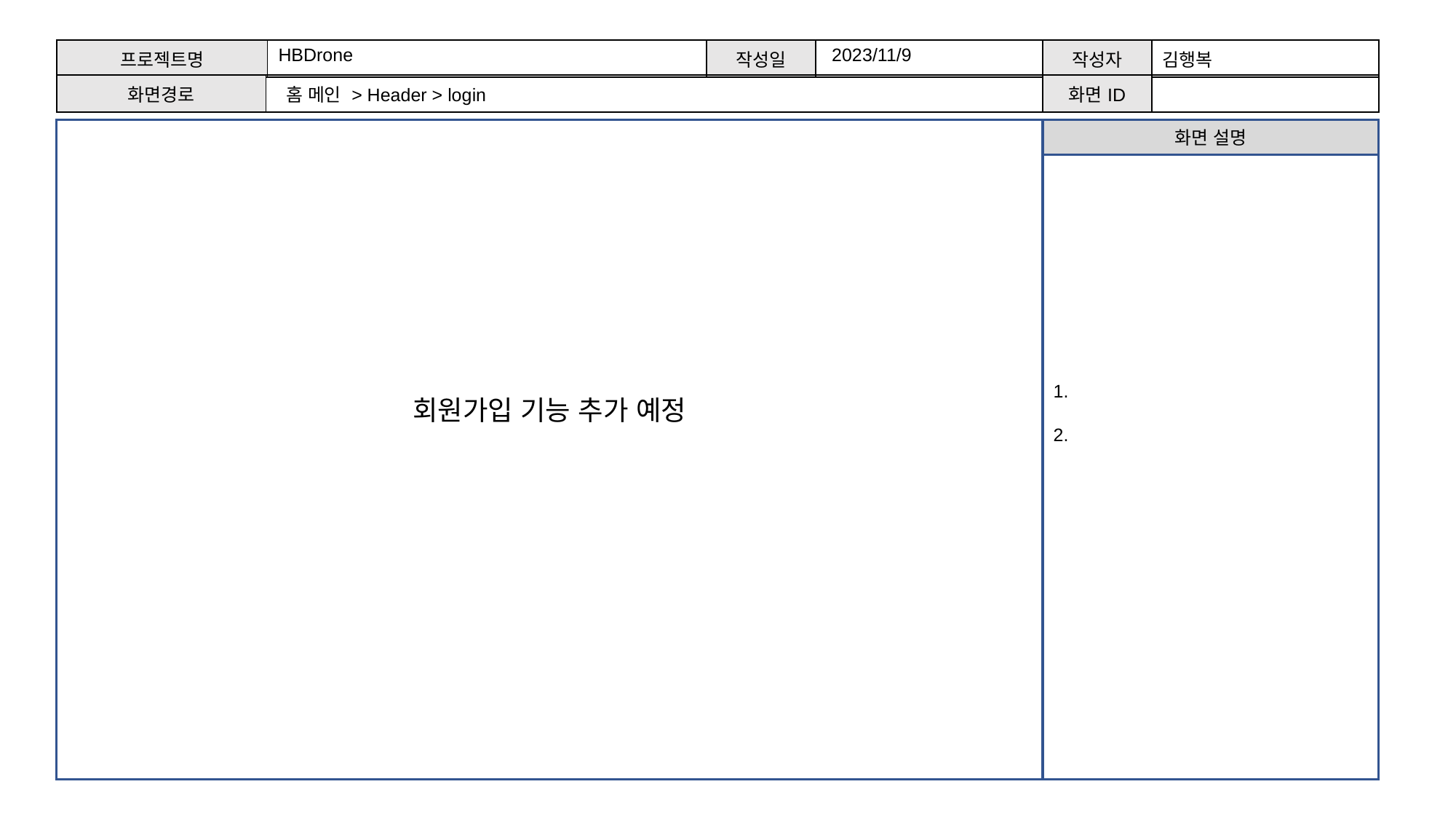

| 프로젝트명 | HBDrone |
| --- | --- |
| 작성일 | 2023/11/9 |
| --- | --- |
| 작성자 | 김행복 |
| --- | --- |
| 화면경로 | 홈 메인 > Header > login |
| --- | --- |
| 화면ID |  |
| --- | --- |

화면 설명
1.

2.

회원가입 기능 추가 예정